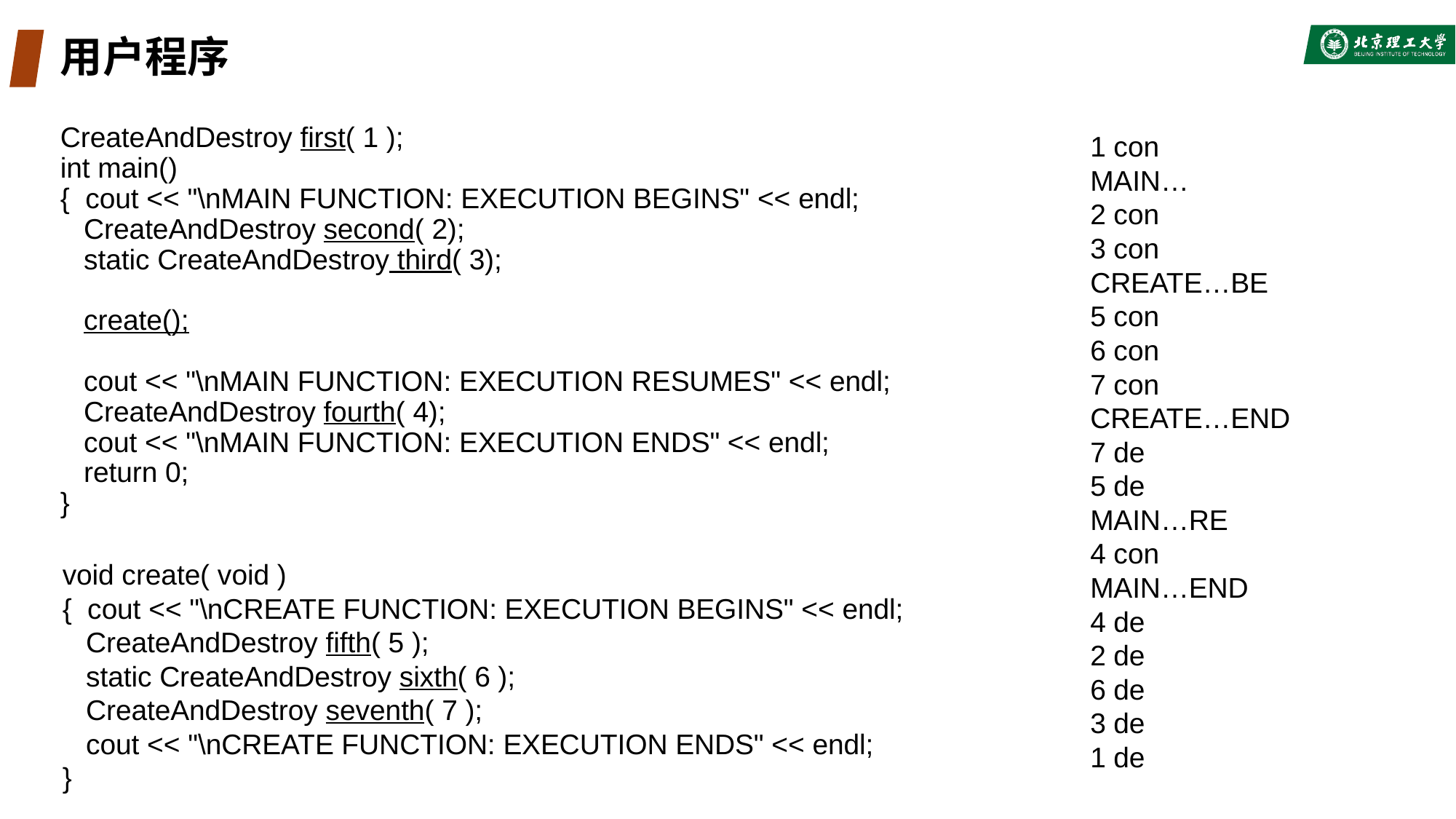

# 用户程序
1 con
MAIN…
2 con
3 con
CREATE…BE
5 con
6 con
7 con
CREATE…END
7 de
5 de
MAIN…RE
4 con
MAIN…END
4 de
2 de
6 de
3 de
1 de
CreateAndDestroy first( 1 );
int main()
{  cout << "\nMAIN FUNCTION: EXECUTION BEGINS" << endl;
   CreateAndDestroy second( 2);
   static CreateAndDestroy third( 3);

   create();

   cout << "\nMAIN FUNCTION: EXECUTION RESUMES" << endl;
   CreateAndDestroy fourth( 4);
   cout << "\nMAIN FUNCTION: EXECUTION ENDS" << endl;
   return 0;
}
void create( void )
{  cout << "\nCREATE FUNCTION: EXECUTION BEGINS" << endl;
   CreateAndDestroy fifth( 5 );
   static CreateAndDestroy sixth( 6 );
   CreateAndDestroy seventh( 7 );
   cout << "\nCREATE FUNCTION: EXECUTION ENDS" << endl;
}